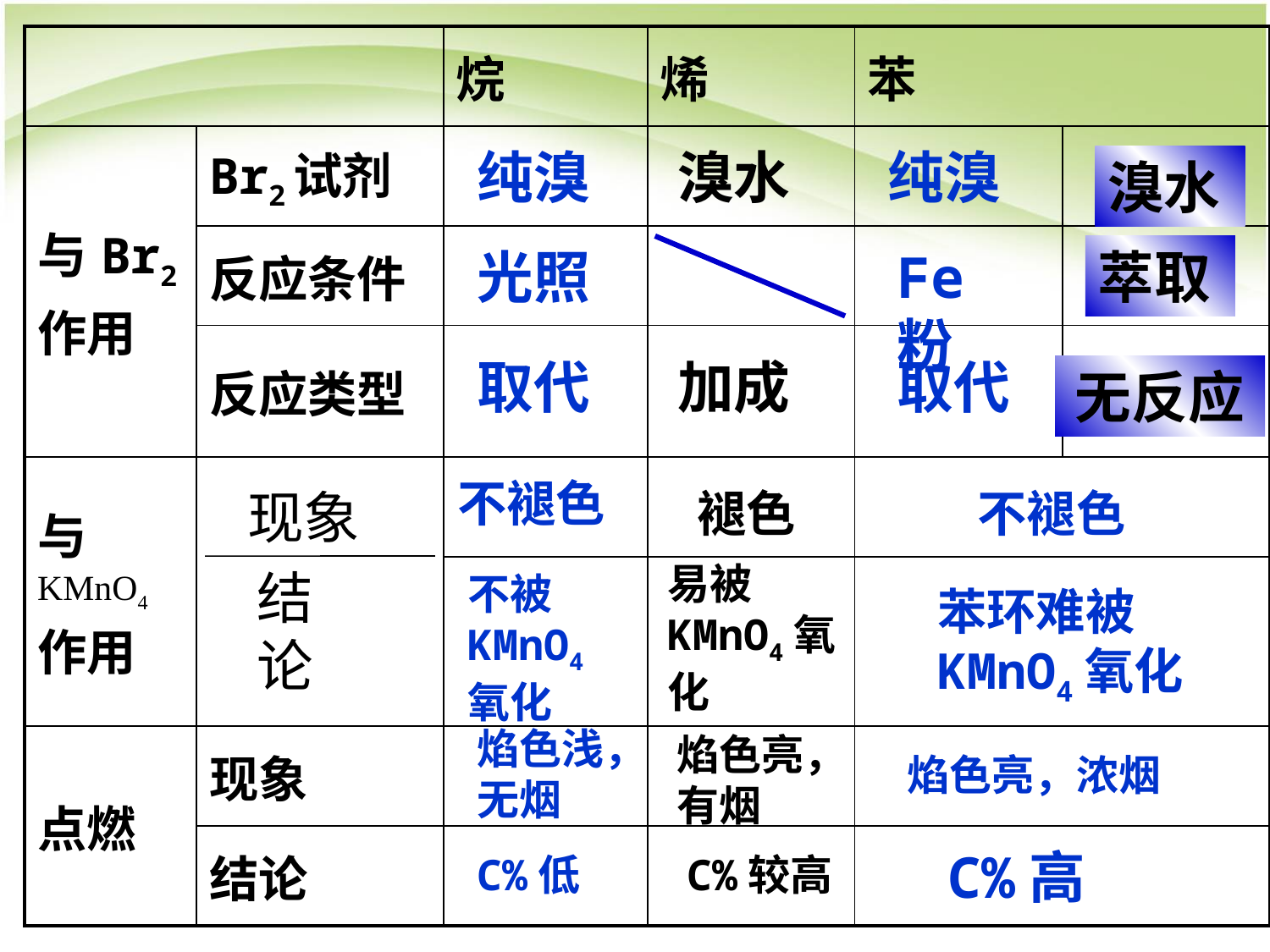

|  |  | 烷 | 烯 | 苯 |  |
| --- | --- | --- | --- | --- | --- |
| 与Br2作用 | Br2试剂 |  |  |  |  |
|  | 反应条件 |  |  |  |  |
|  | 反应类型 |  |  |  |  |
| 与KMnO4作用 |  |  |  |  |  |
|  |  |  |  |  |  |
| 点燃 | 现象 |  |  |  |  |
|  | 结论 |  |  |  |  |
纯溴
溴水
纯溴
溴水
光照

Fe粉
萃取
取代
加成
取代
无反应
不褪色
现象
褪色
不褪色
易被KMnO4氧化

结论
不被KMnO4氧化
苯环难被KMnO4氧化
焰色浅，无烟
焰色亮，有烟
焰色亮，浓烟
C%高
C%低
C%较高